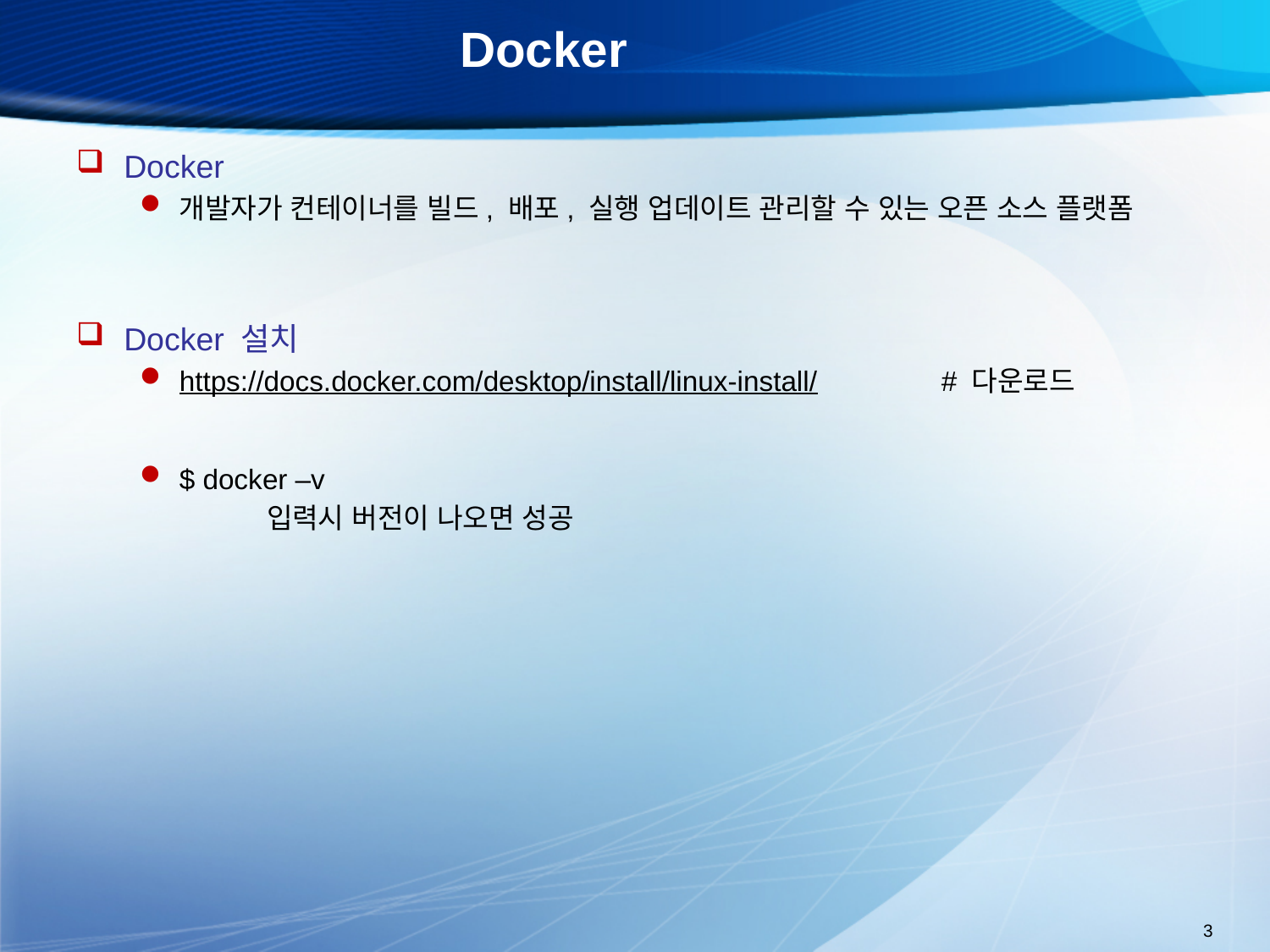

# Docker
Docker
개발자가 컨테이너를 빌드, 배포, 실행 업데이트 관리할 수 있는 오픈 소스 플랫폼

Docker 설치
https://docs.docker.com/desktop/install/linux-install/ 	# 다운로드

$ docker –v
	입력시 버전이 나오면 성공